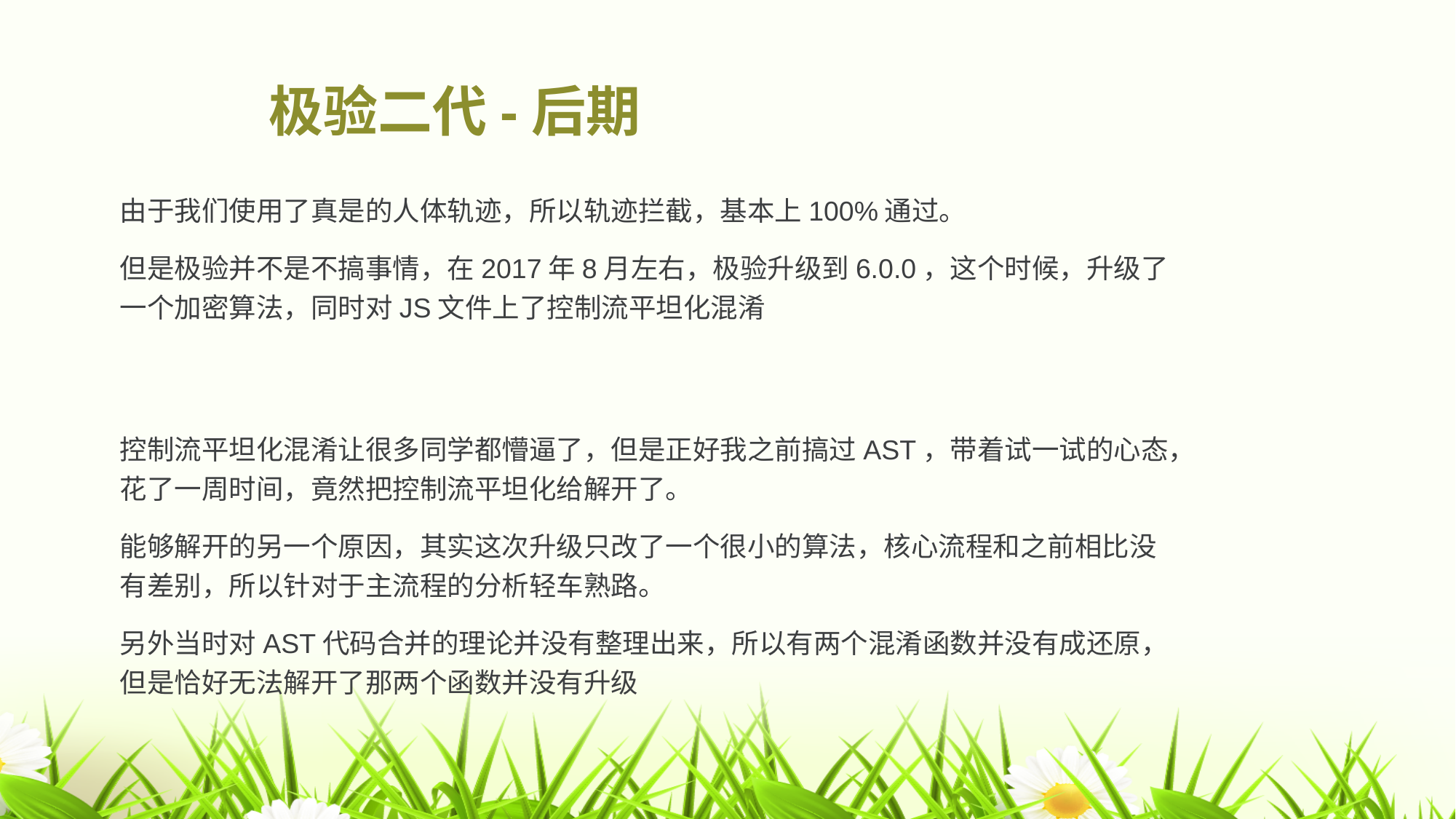

极验二代-后期
由于我们使用了真是的人体轨迹，所以轨迹拦截，基本上100%通过。
但是极验并不是不搞事情，在2017年8月左右，极验升级到6.0.0，这个时候，升级了一个加密算法，同时对JS文件上了控制流平坦化混淆
控制流平坦化混淆让很多同学都懵逼了，但是正好我之前搞过AST，带着试一试的心态，花了一周时间，竟然把控制流平坦化给解开了。
能够解开的另一个原因，其实这次升级只改了一个很小的算法，核心流程和之前相比没有差别，所以针对于主流程的分析轻车熟路。
另外当时对AST代码合并的理论并没有整理出来，所以有两个混淆函数并没有成还原，但是恰好无法解开了那两个函数并没有升级